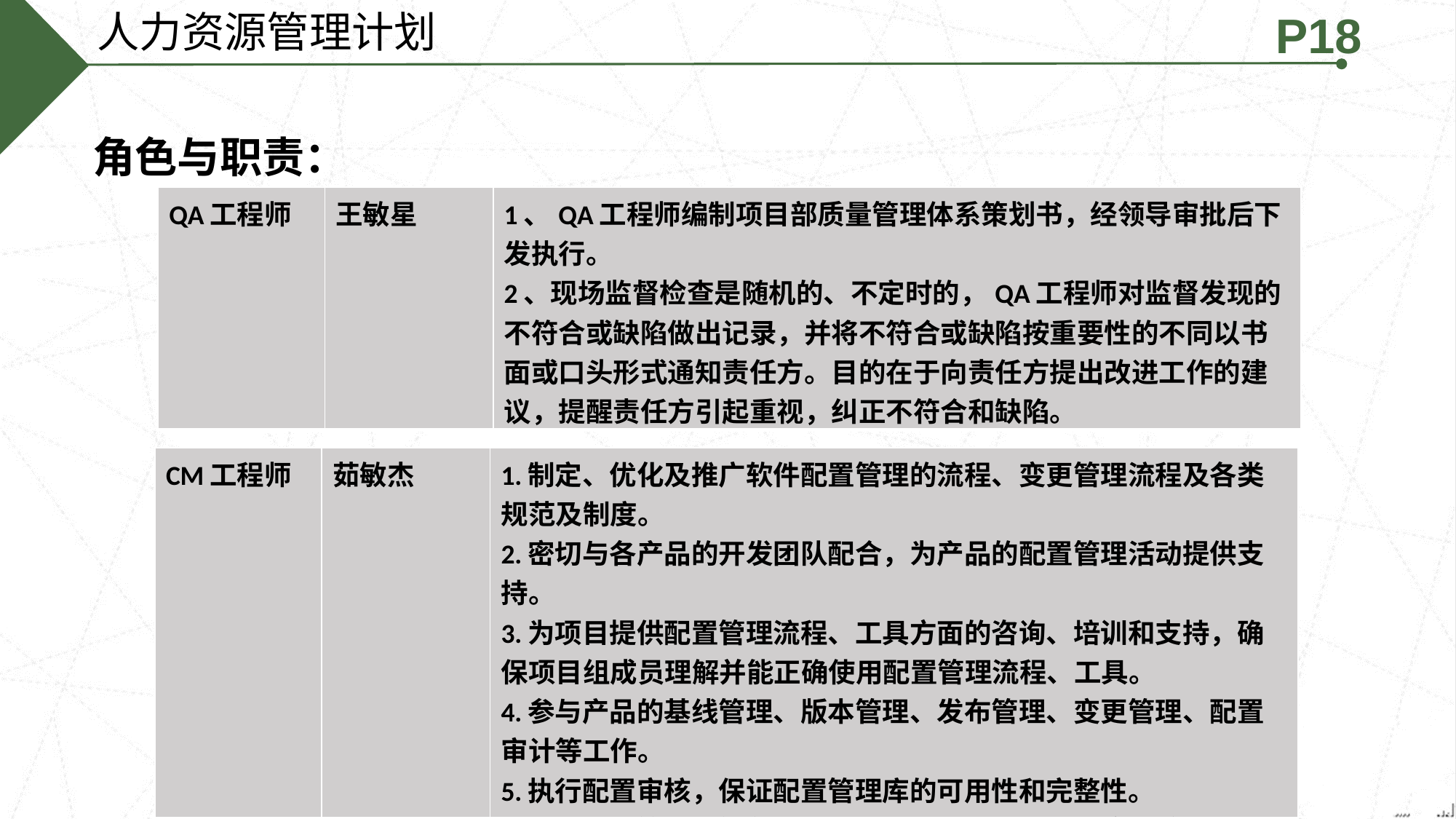

人力资源管理计划
P18

 角色与职责：

| QA工程师 | 王敏星 | 1、QA工程师编制项目部质量管理体系策划书，经领导审批后下发执行。 　　 2、现场监督检查是随机的、不定时的，QA工程师对监督发现的不符合或缺陷做出记录，并将不符合或缺陷按重要性的不同以书面或口头形式通知责任方。目的在于向责任方提出改进工作的建议，提醒责任方引起重视，纠正不符合和缺陷。 |
| --- | --- | --- |
| CM工程师 | 茹敏杰 | 1.制定、优化及推广软件配置管理的流程、变更管理流程及各类规范及制度。 2.密切与各产品的开发团队配合，为产品的配置管理活动提供支持。 3.为项目提供配置管理流程、工具方面的咨询、培训和支持，确保项目组成员理解并能正确使用配置管理流程、工具。 4.参与产品的基线管理、版本管理、发布管理、变更管理、配置审计等工作。 5.执行配置审核，保证配置管理库的可用性和完整性。 6.负责配置管理系统部署和日常维护，负责相关网络环境维护、数据备份 |
| --- | --- | --- |